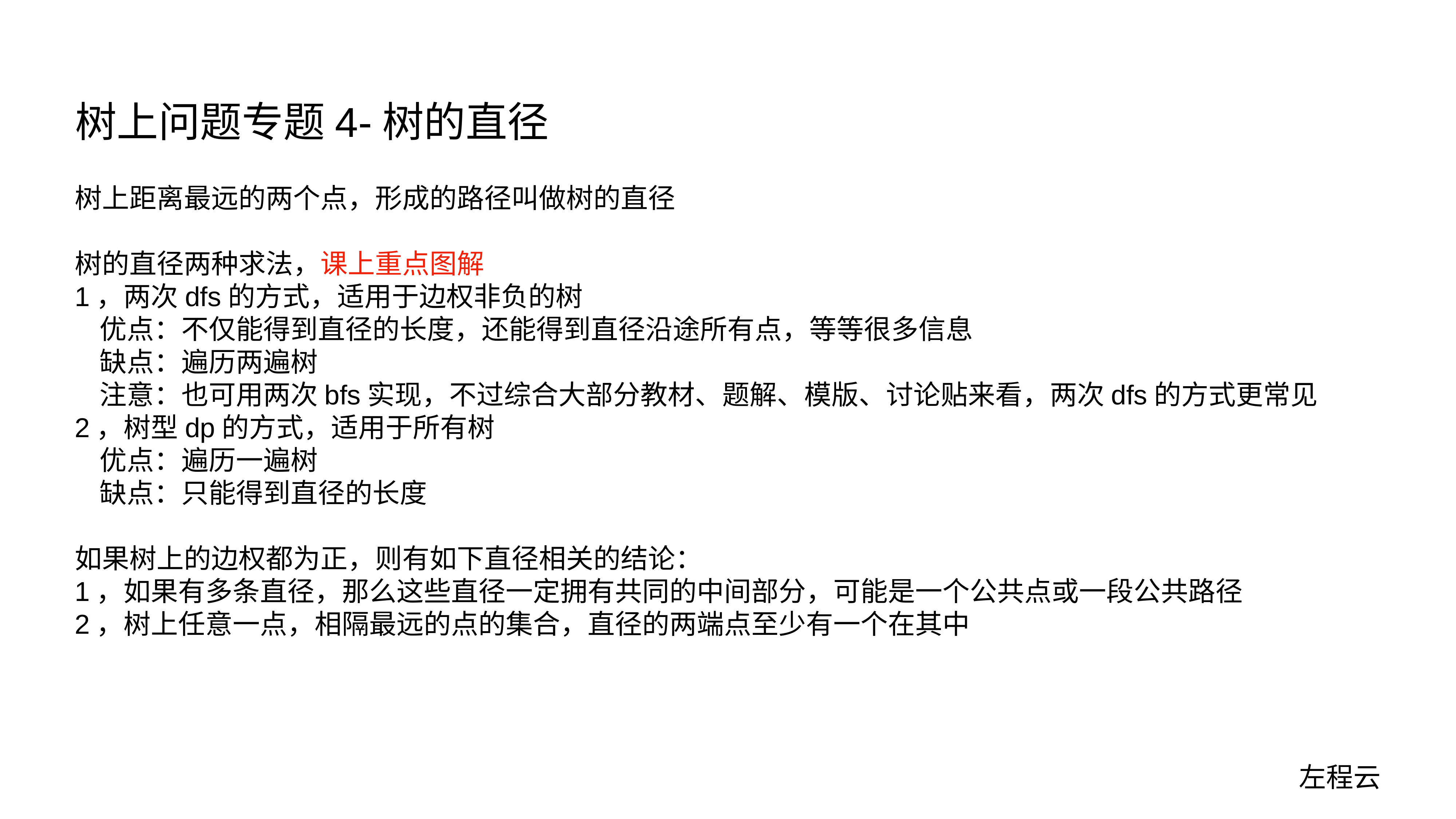

# 树上问题专题4-树的直径
树上距离最远的两个点，形成的路径叫做树的直径

树的直径两种求法，课上重点图解
1，两次dfs的方式，适用于边权非负的树
   优点：不仅能得到直径的长度，还能得到直径沿途所有点，等等很多信息
   缺点：遍历两遍树
   注意：也可用两次bfs实现，不过综合大部分教材、题解、模版、讨论贴来看，两次dfs的方式更常见
2，树型dp的方式，适用于所有树
   优点：遍历一遍树
   缺点：只能得到直径的长度

如果树上的边权都为正，则有如下直径相关的结论：
1，如果有多条直径，那么这些直径一定拥有共同的中间部分，可能是一个公共点或一段公共路径
2，树上任意一点，相隔最远的点的集合，直径的两端点至少有一个在其中
左程云